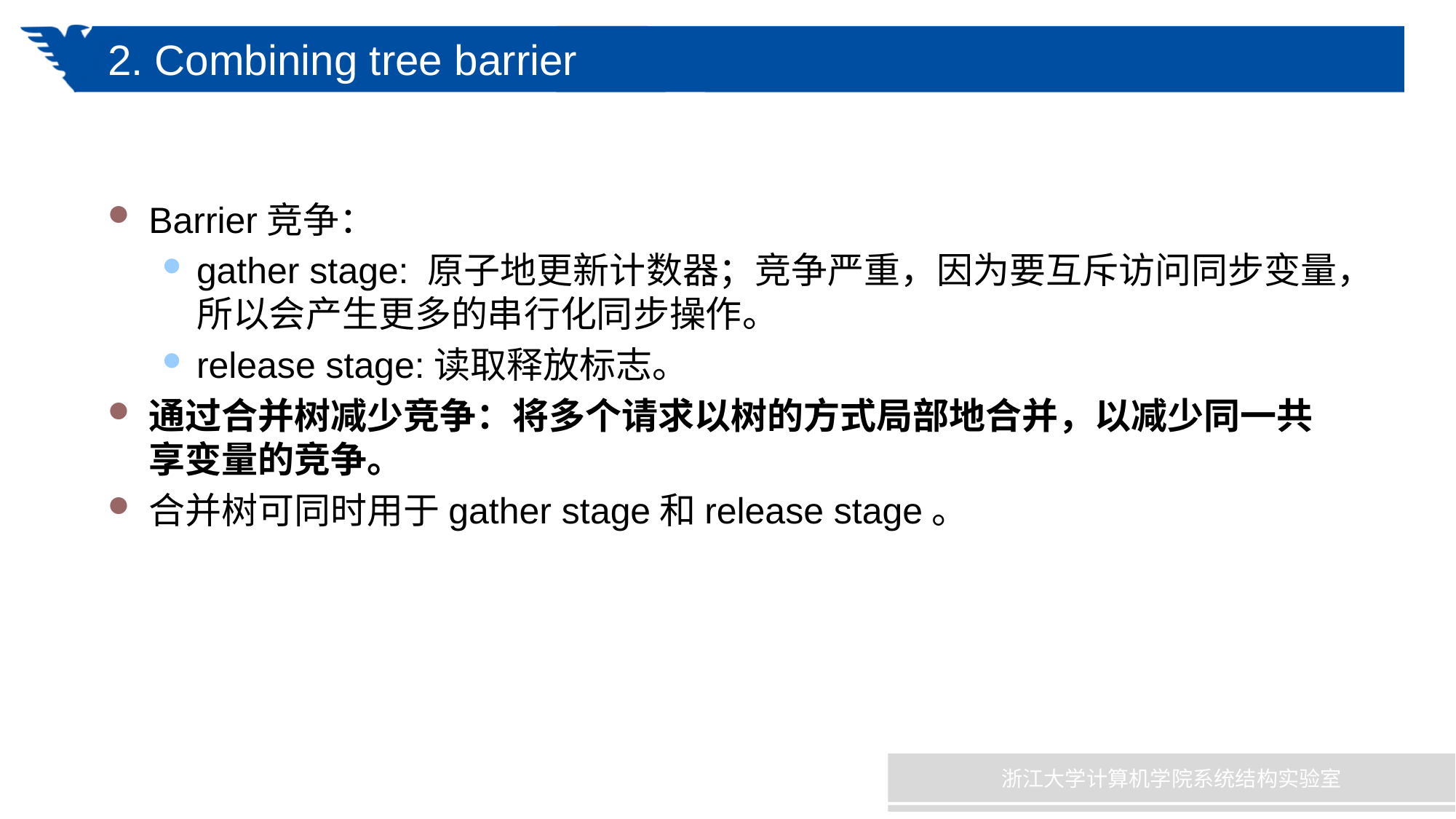

# 2. Combining tree barrier
Barrier竞争：
gather stage: 原子地更新计数器；竞争严重，因为要互斥访问同步变量，所以会产生更多的串行化同步操作。
release stage:读取释放标志。
通过合并树减少竞争：将多个请求以树的方式局部地合并，以减少同一共享变量的竞争。
合并树可同时用于gather stage和release stage。